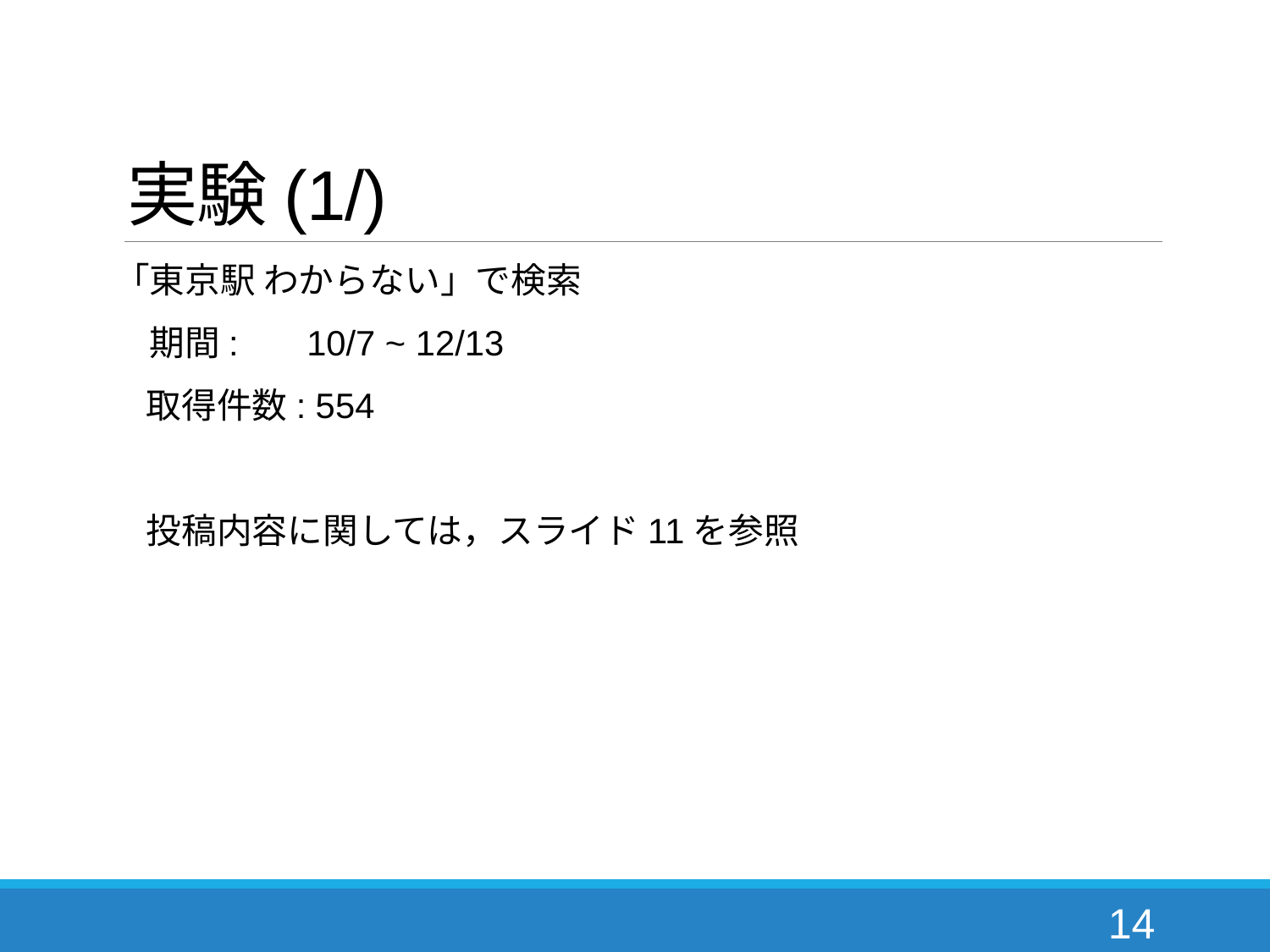

# 実験(1/)
「東京駅 わからない」で検索
　期間:       10/7 ~ 12/13
   取得件数: 554

   投稿内容に関しては，スライド11を参照
14